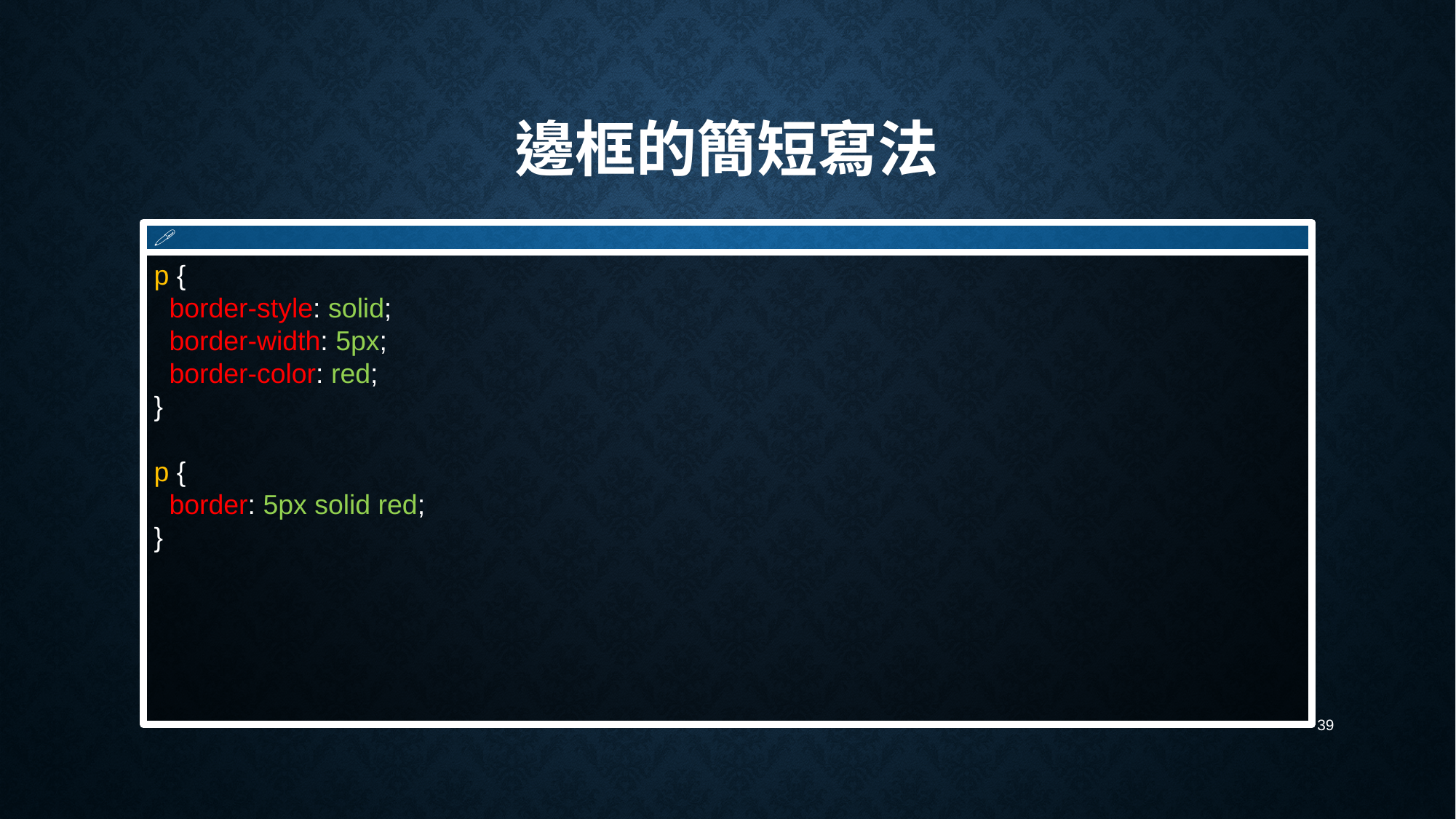

# 邊框的簡短寫法
🖊
p {
  border-style: solid;
  border-width: 5px;
  border-color: red;
}

p {
  border: 5px solid red;
}

39